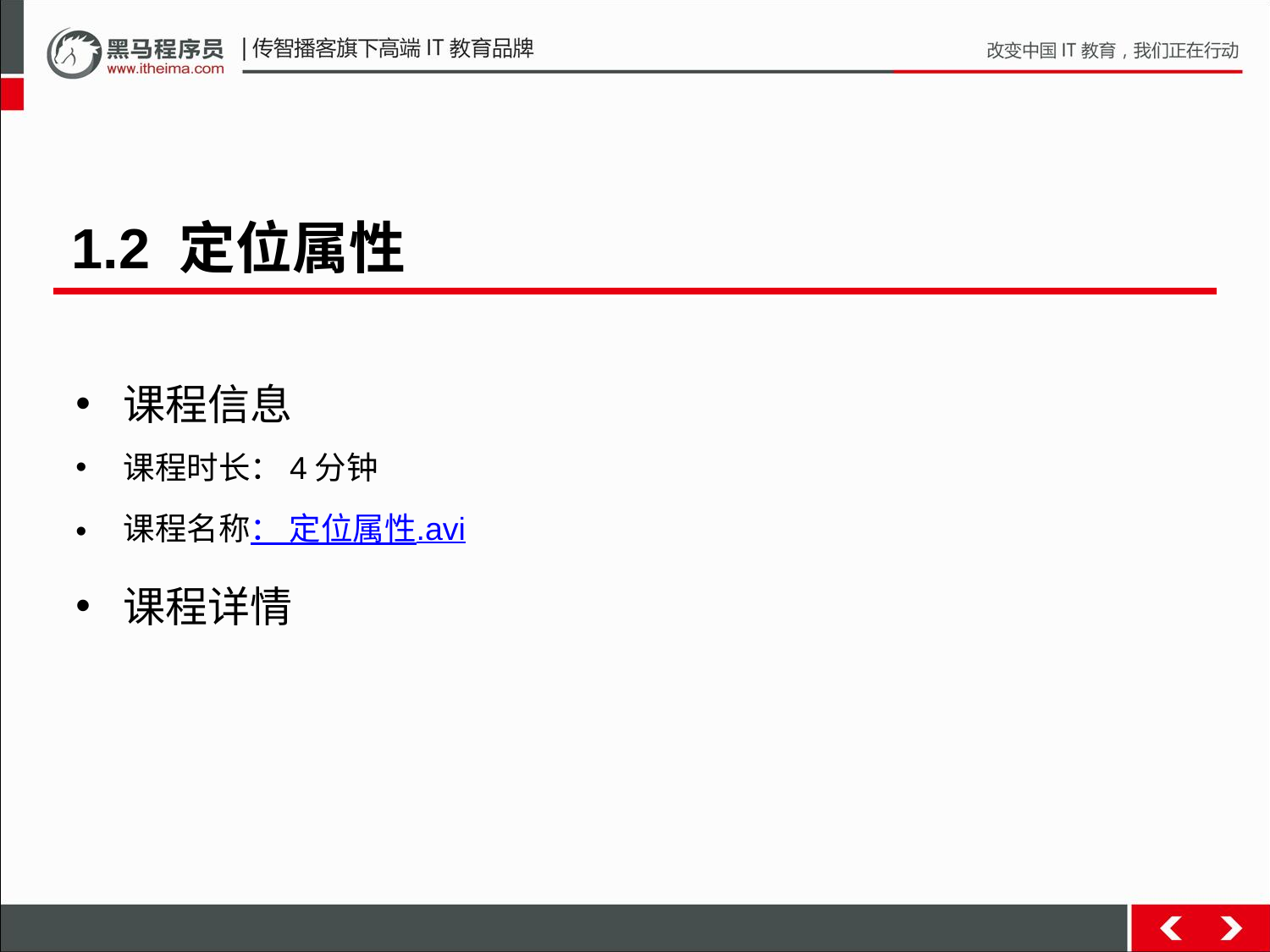

1.2 定位属性
课程信息
课程时长：4分钟
课程名称： 定位属性.avi
课程详情